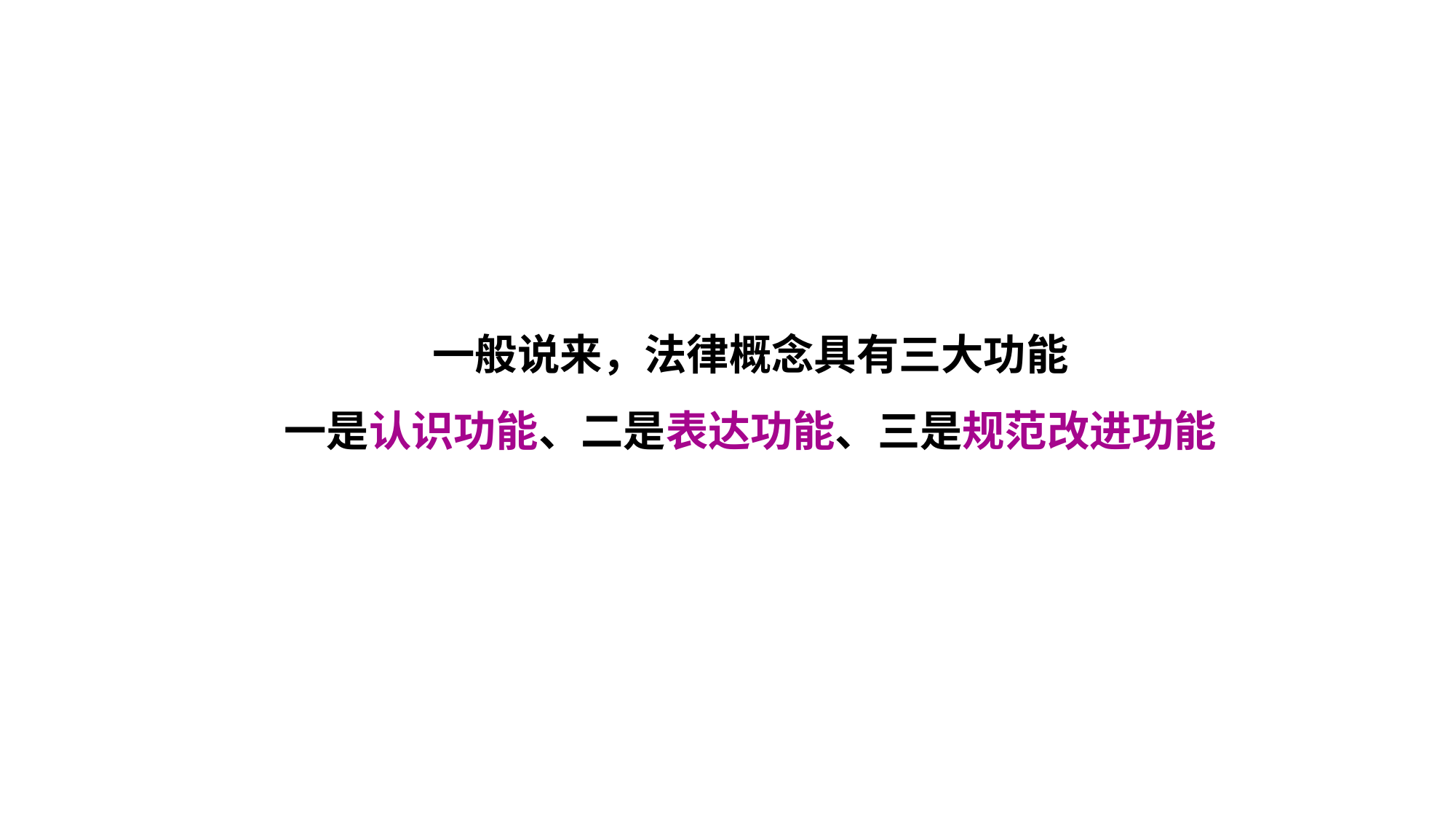

一般说来，法律概念具有三大功能
一是认识功能、二是表达功能、三是规范改进功能